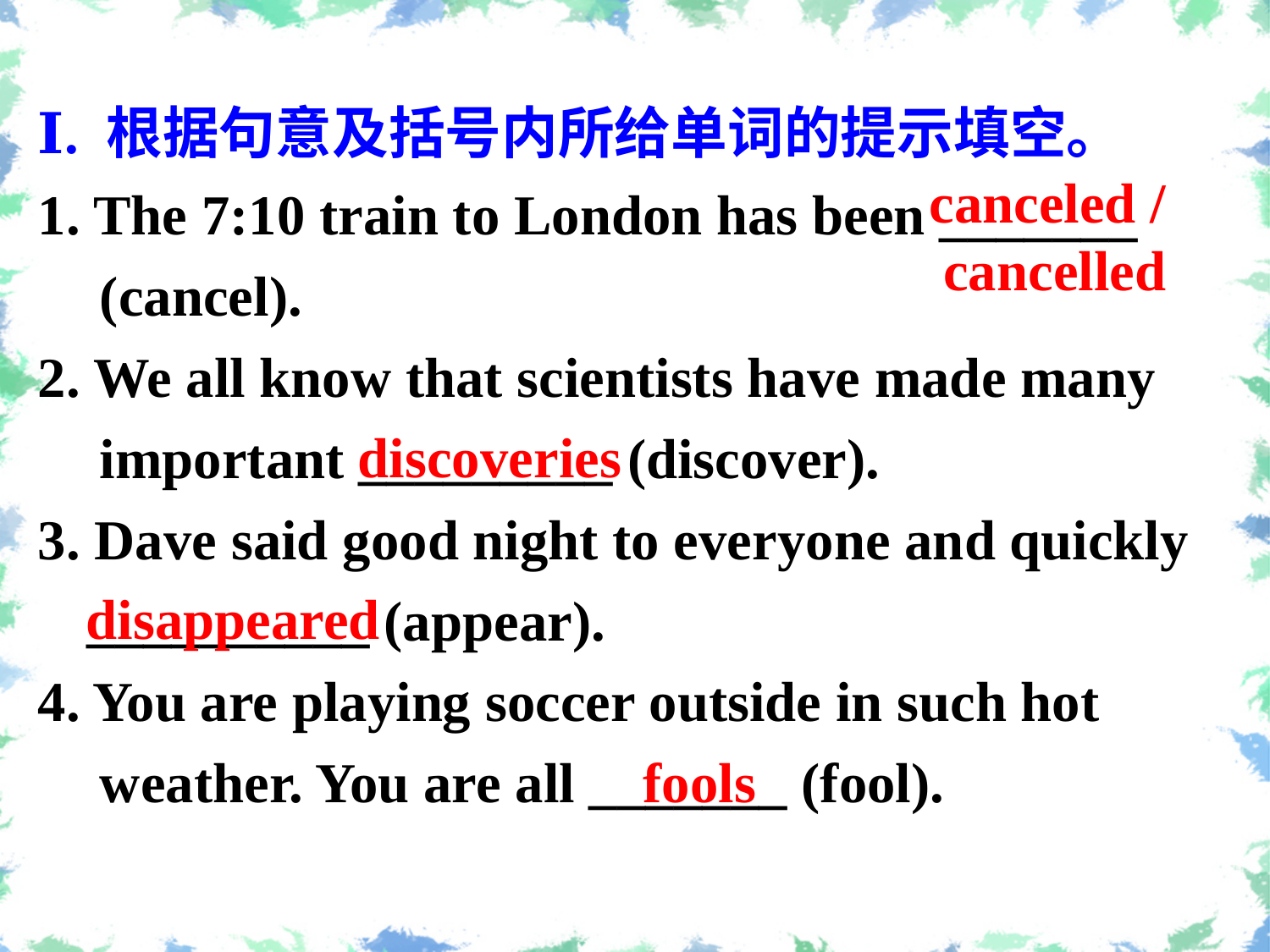

Ⅰ. 根据句意及括号内所给单词的提示填空。
1. The 7:10 train to London has been _______  (cancel).
2. We all know that scientists have made many important _________ (discover).
3. Dave said good night to everyone and quickly __________ (appear).
4. You are playing soccer outside in such hot weather. You are all _______ (fool).
canceled /
 cancelled
discoveries
disappeared
fools